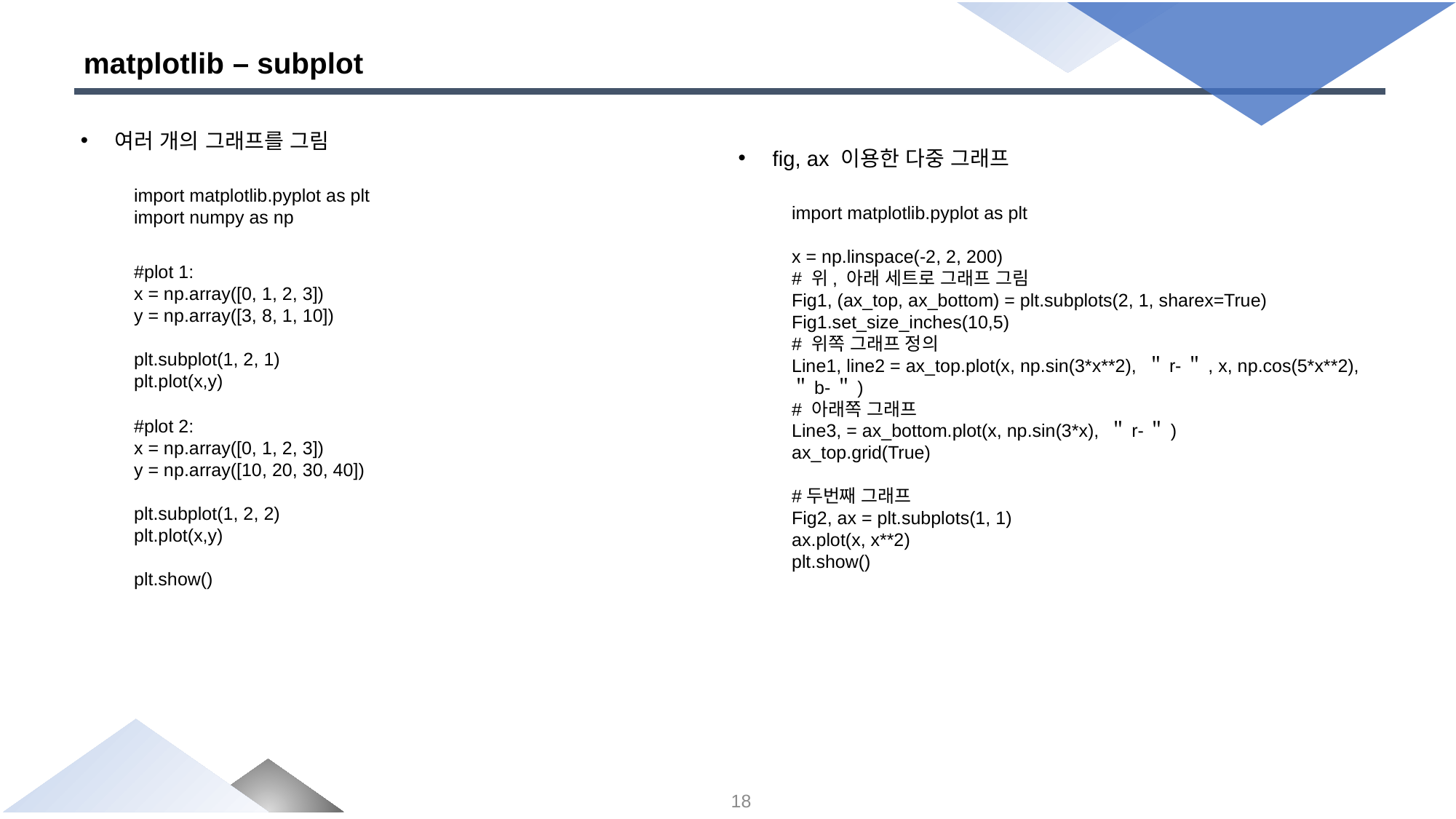

# matplotlib – subplot
여러 개의 그래프를 그림

import matplotlib.pyplot as plt
import numpy as np

#plot 1:
x = np.array([0, 1, 2, 3])
y = np.array([3, 8, 1, 10])

plt.subplot(1, 2, 1)
plt.plot(x,y)

#plot 2:
x = np.array([0, 1, 2, 3])
y = np.array([10, 20, 30, 40])

plt.subplot(1, 2, 2)
plt.plot(x,y)

plt.show()
fig, ax 이용한 다중 그래프

import matplotlib.pyplot as plt

x = np.linspace(-2, 2, 200)
# 위, 아래 세트로 그래프 그림
Fig1, (ax_top, ax_bottom) = plt.subplots(2, 1, sharex=True)
Fig1.set_size_inches(10,5)
# 위쪽 그래프 정의
Line1, line2 = ax_top.plot(x, np.sin(3*x**2), ＂r-＂, x, np.cos(5*x**2), ＂b-＂)
# 아래쪽 그래프
Line3, = ax_bottom.plot(x, np.sin(3*x), ＂r-＂)
ax_top.grid(True)

#두번째 그래프
Fig2, ax = plt.subplots(1, 1)
ax.plot(x, x**2)
plt.show()
18